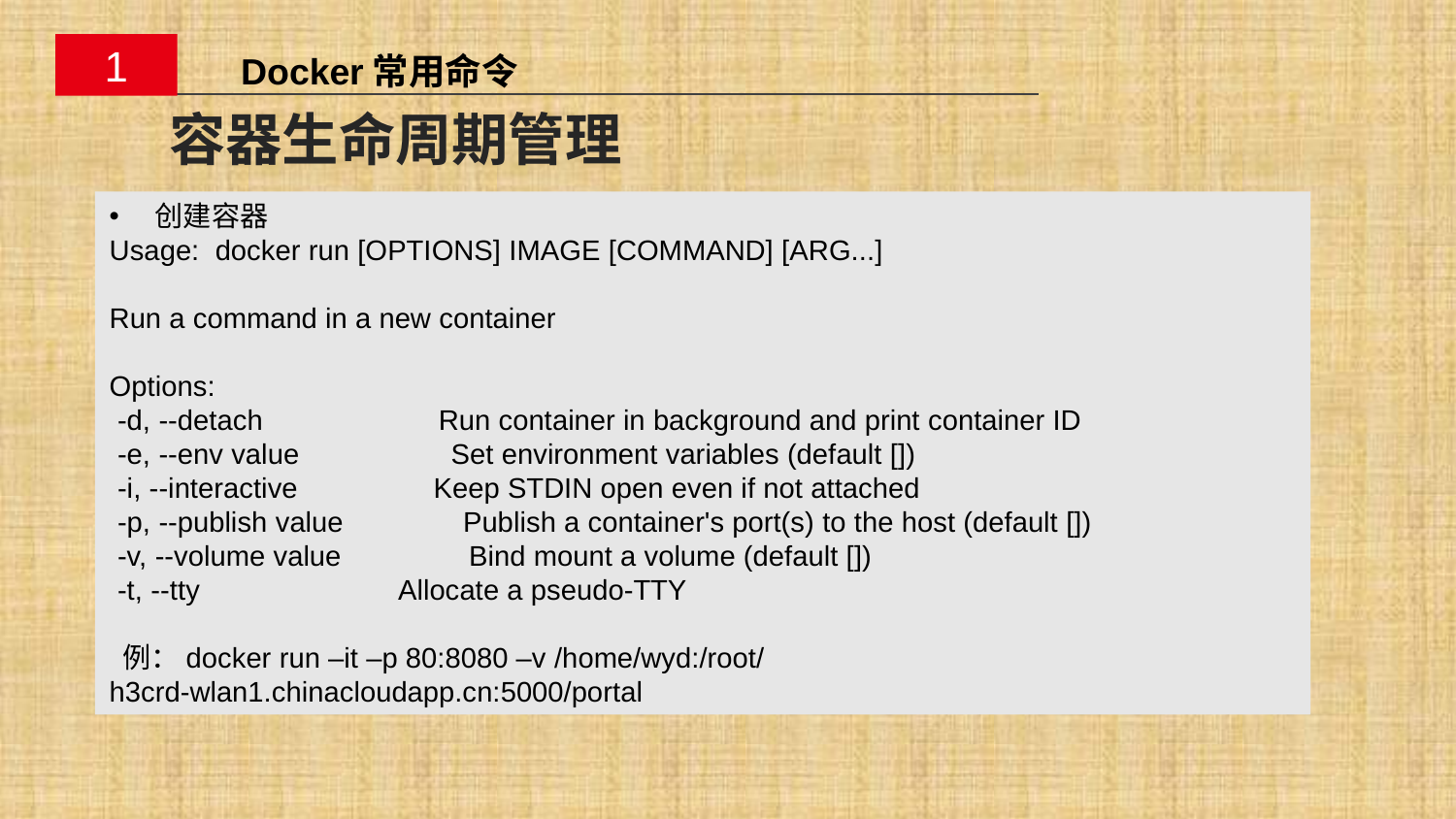

1
Docker常用命令
# 容器生命周期管理
创建容器
Usage:  docker run [OPTIONS] IMAGE [COMMAND] [ARG...]

Run a command in a new container

Options:
 -d, --detach                      Run container in background and print container ID
 -e, --env value                   Set environment variables (default [])
 -i, --interactive                 Keep STDIN open even if not attached
 -p, --publish value               Publish a container's port(s) to the host (default [])
 -v, --volume value                Bind mount a volume (default [])
 -t, --tty                         Allocate a pseudo-TTY

 例：docker run –it –p 80:8080 –v /home/wyd:/root/ h3crd-wlan1.chinacloudapp.cn:5000/portal